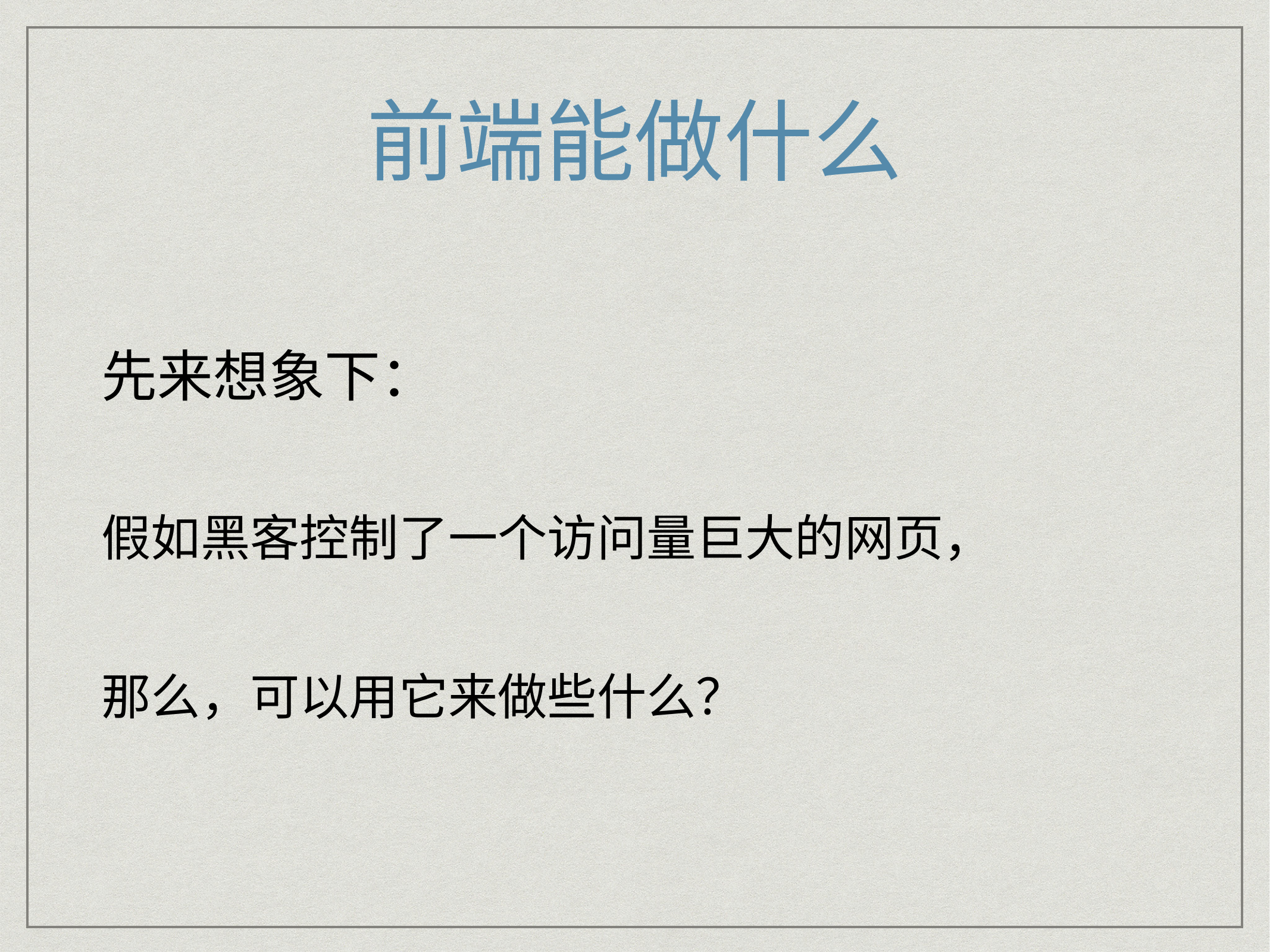

# 前端能做什么
先来想象下：
假如黑客控制了一个访问量巨大的网页，
那么，可以用它来做些什么？